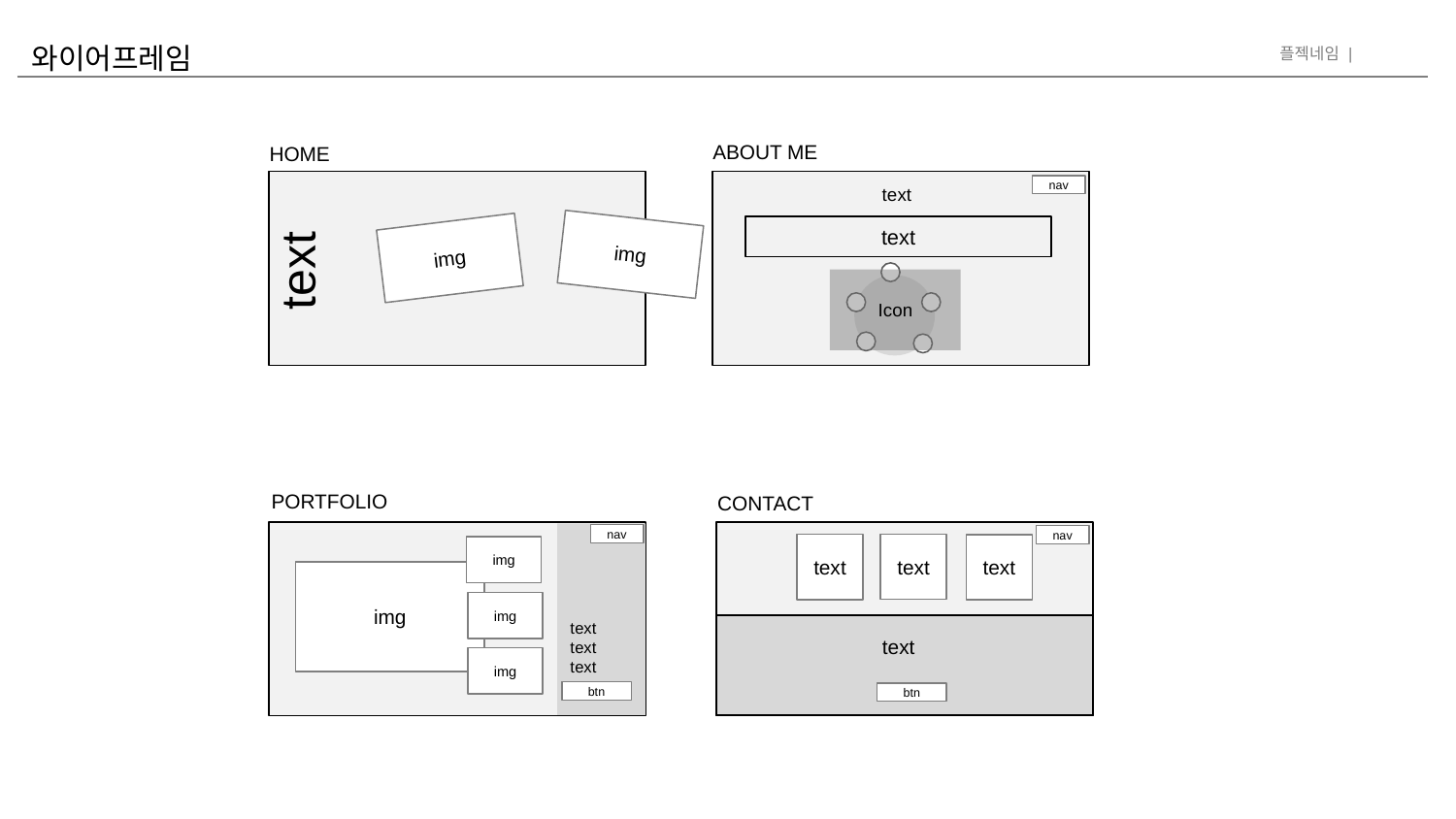

# 와이어프레임
ABOUT ME
HOME

nav
text
text
text
img
img

Icon

PORTFOLIO
CONTACT

nav
nav
text
text
text
img
img
img
text
text
text

text
img
btn
btn